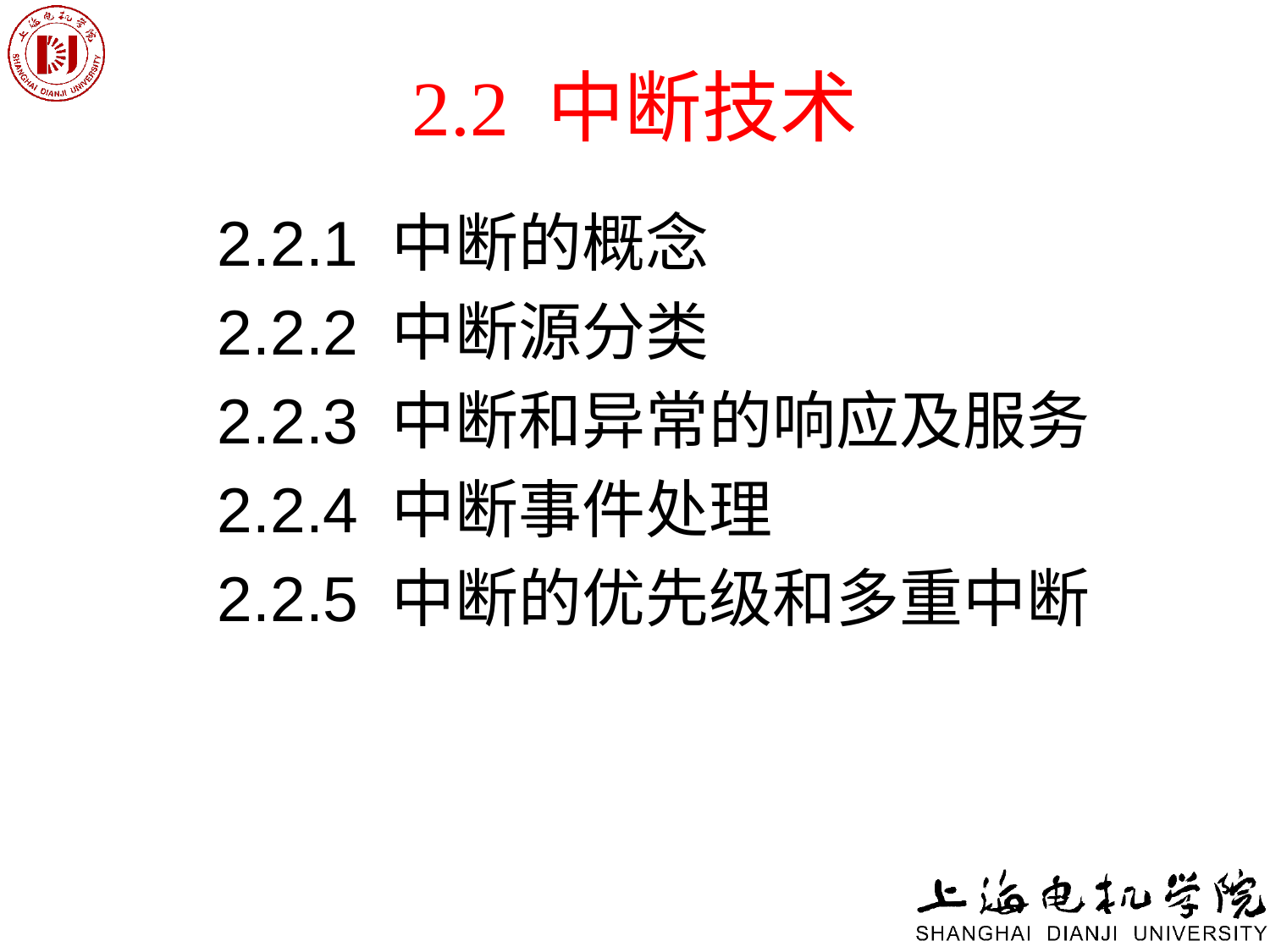

# 2.2 中断技术
2.2.1 中断的概念
2.2.2 中断源分类
2.2.3 中断和异常的响应及服务
2.2.4 中断事件处理
2.2.5 中断的优先级和多重中断